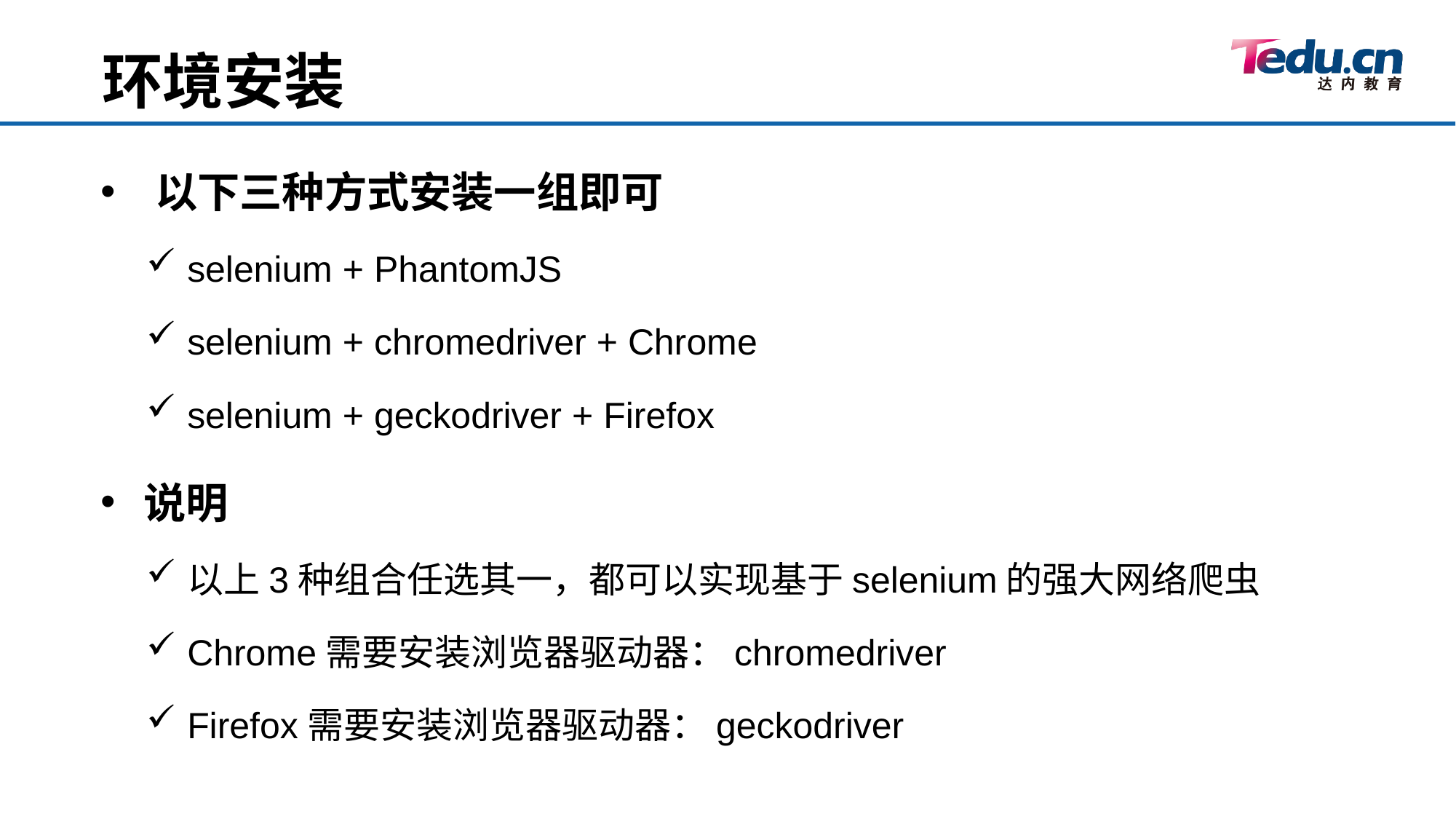

环境安装
以下三种方式安装一组即可
selenium + PhantomJS
selenium + chromedriver + Chrome
selenium + geckodriver + Firefox
说明
以上3种组合任选其一，都可以实现基于selenium的强大网络爬虫
Chrome需要安装浏览器驱动器：chromedriver
Firefox需要安装浏览器驱动器：geckodriver